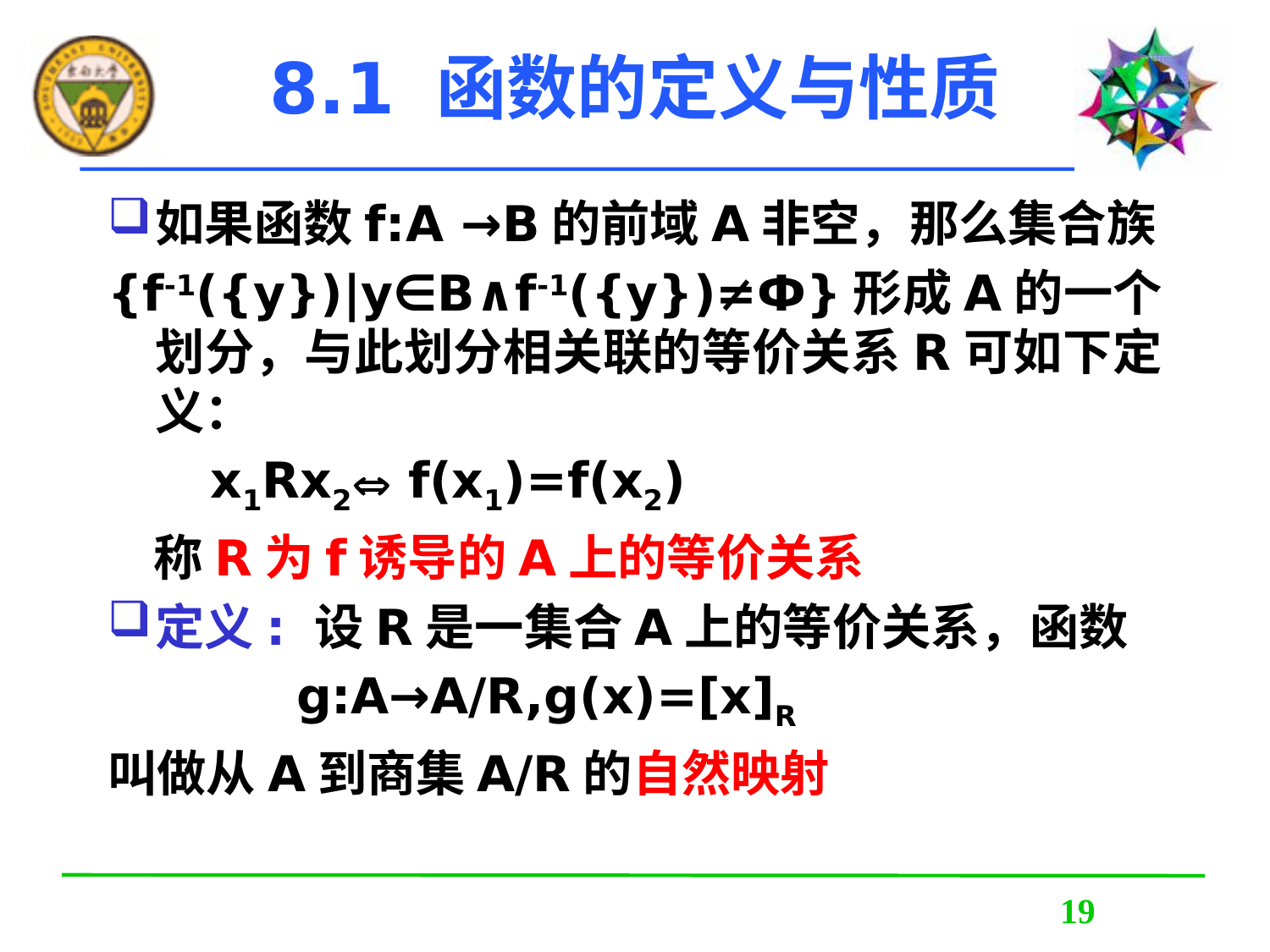

# 8.1 函数的定义与性质
如果函数f:A →B的前域A非空，那么集合族
{f-1({y})|y∈B∧f-1({y})≠Ф}形成A的一个划分，与此划分相关联的等价关系R可如下定义：
      x1Rx2⇔ f(x1)=f(x2)
   称R为f诱导的A上的等价关系
定义: 设R是一集合A上的等价关系，函数
           g:A→A/R,g(x)=[x]R
叫做从A到商集A/R的自然映射